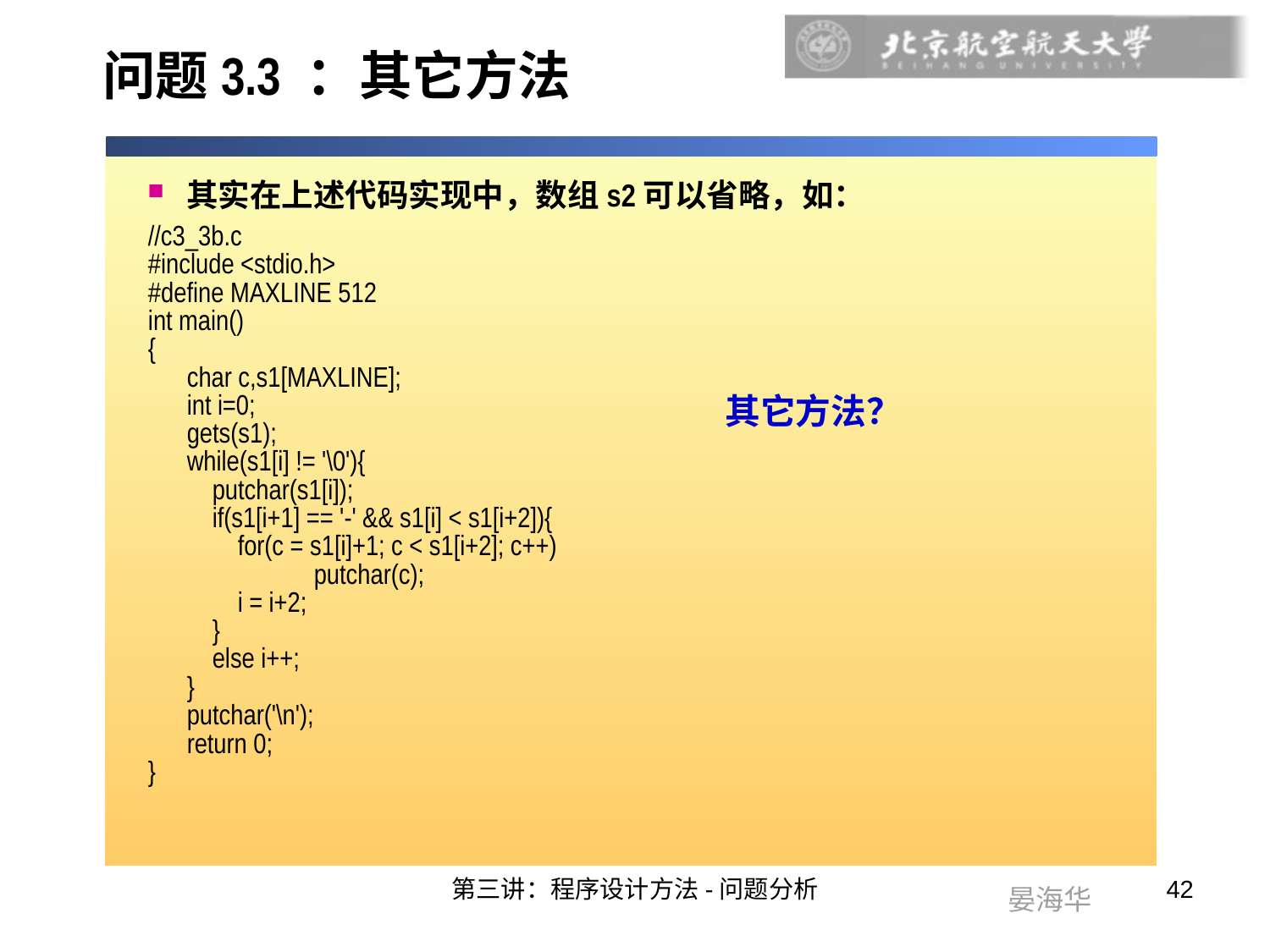

# 问题3.3 ：其它方法
其实在上述代码实现中，数组s2可以省略，如：
//c3_3b.c
#include <stdio.h>
#define MAXLINE 512
int main()
{
	char c,s1[MAXLINE];
	int i=0;
	gets(s1);
	while(s1[i] != '\0'){
	    putchar(s1[i]);
	    if(s1[i+1] == '-' && s1[i] < s1[i+2]){
	        for(c = s1[i]+1; c < s1[i+2]; c++)
		putchar(c);
	        i = i+2;
	    }
	    else i++;
	}
	putchar('\n');
	return 0;
}
其它方法？
第三讲：程序设计方法-问题分析
42